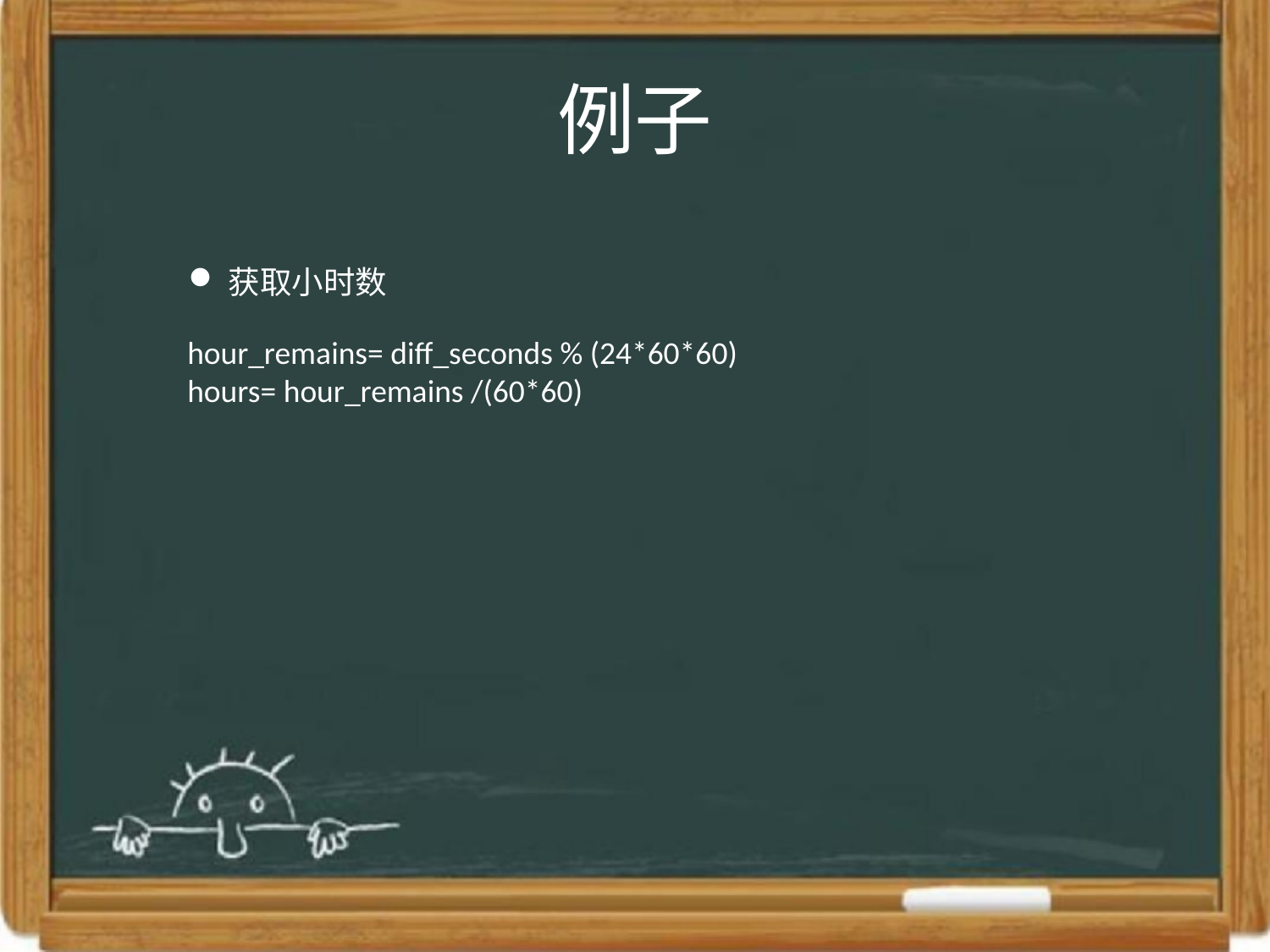

# 例子
获取小时数
hour_remains= diff_seconds % (24*60*60)
hours= hour_remains /(60*60)